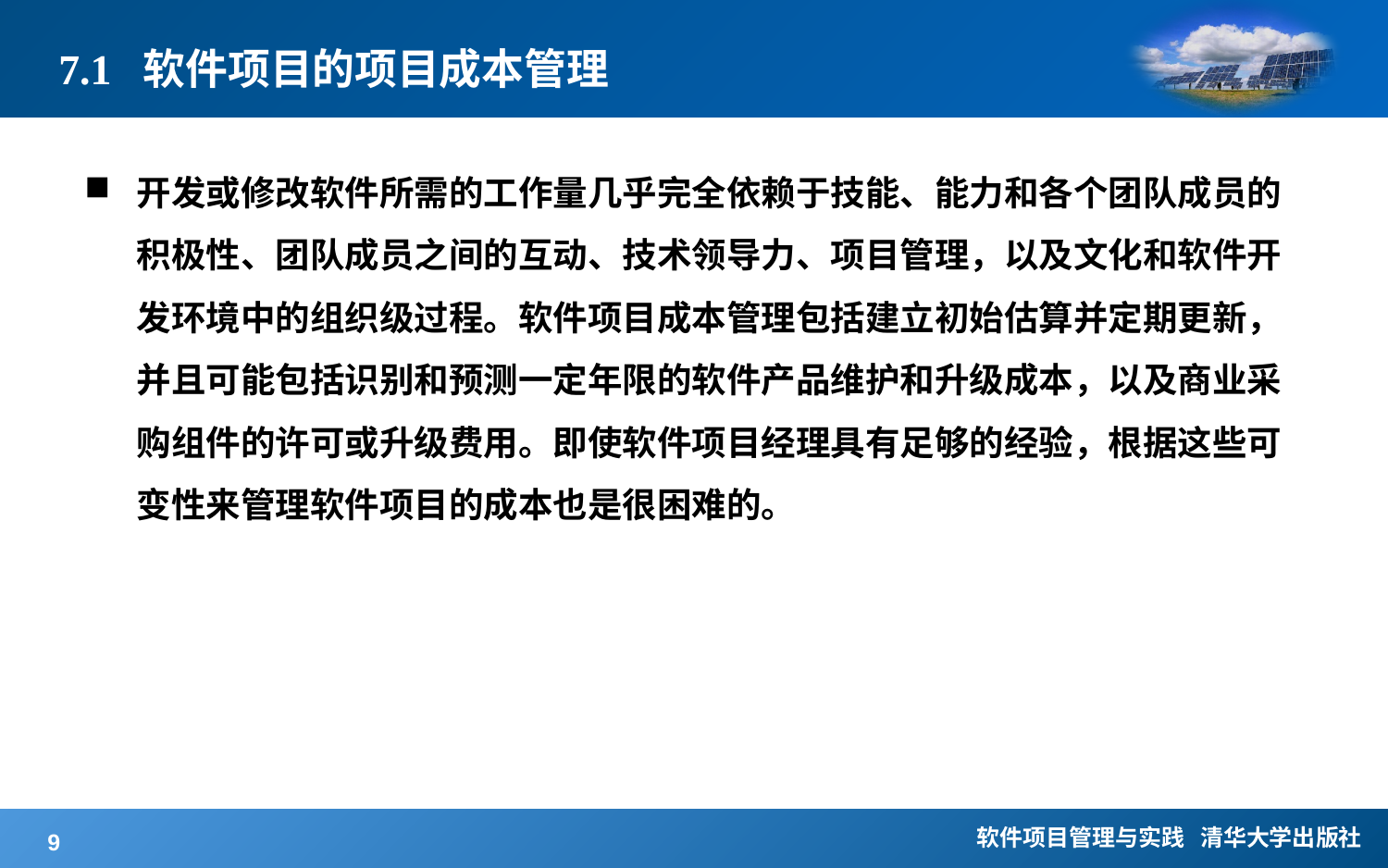

# 7.1  软件项目的项目成本管理
开发或修改软件所需的工作量几乎完全依赖于技能、能力和各个团队成员的积极性、团队成员之间的互动、技术领导力、项目管理，以及文化和软件开发环境中的组织级过程。软件项目成本管理包括建立初始估算并定期更新，并且可能包括识别和预测一定年限的软件产品维护和升级成本，以及商业采购组件的许可或升级费用。即使软件项目经理具有足够的经验，根据这些可变性来管理软件项目的成本也是很困难的。